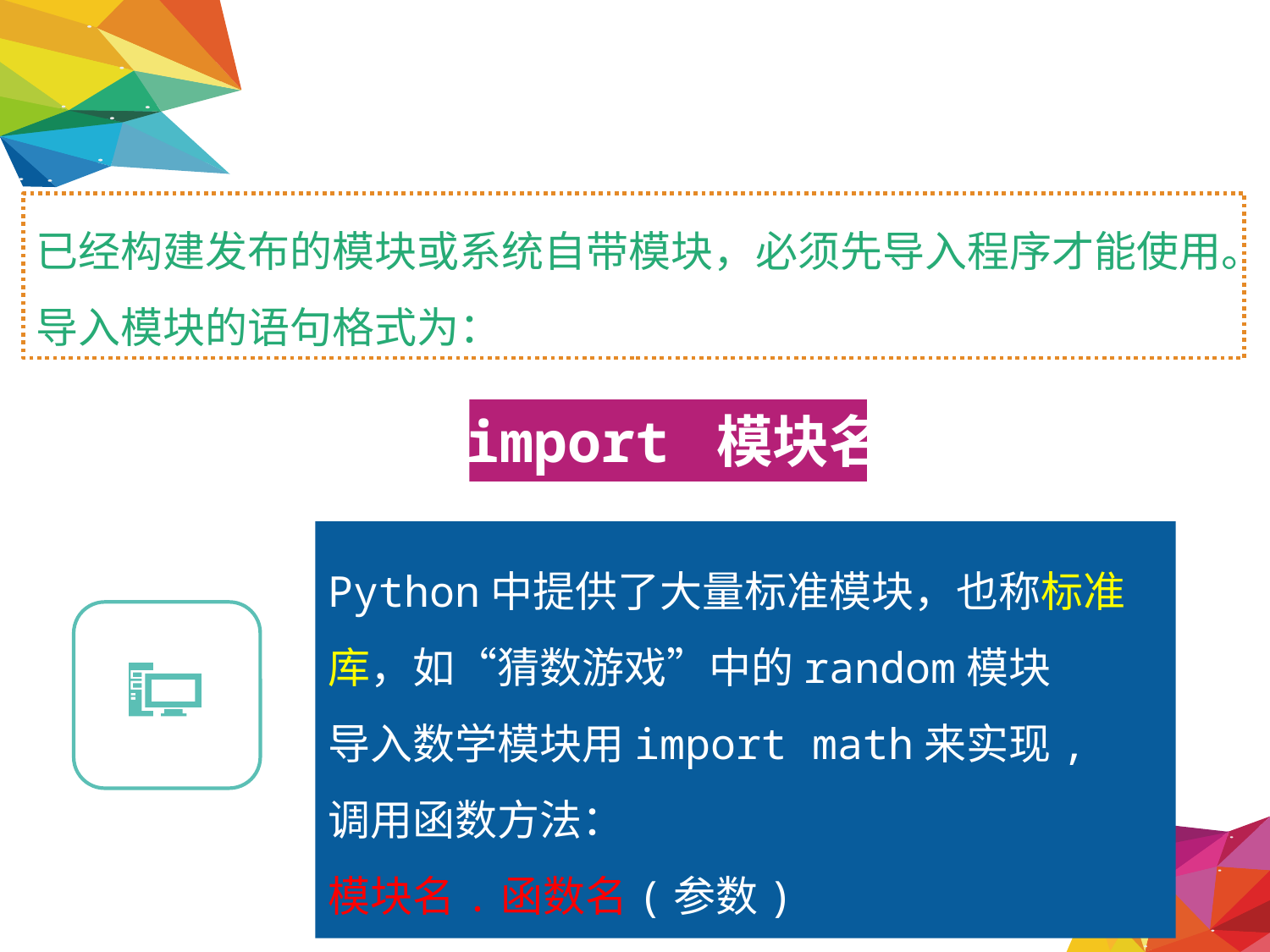

已经构建发布的模块或系统自带模块，必须先导入程序才能使用。导入模块的语句格式为：

import 模块名
Python中提供了大量标准模块，也称标准库，如“猜数游戏”中的random模块
导入数学模块用import math来实现,
调用函数方法：
模块名.函数名(参数)